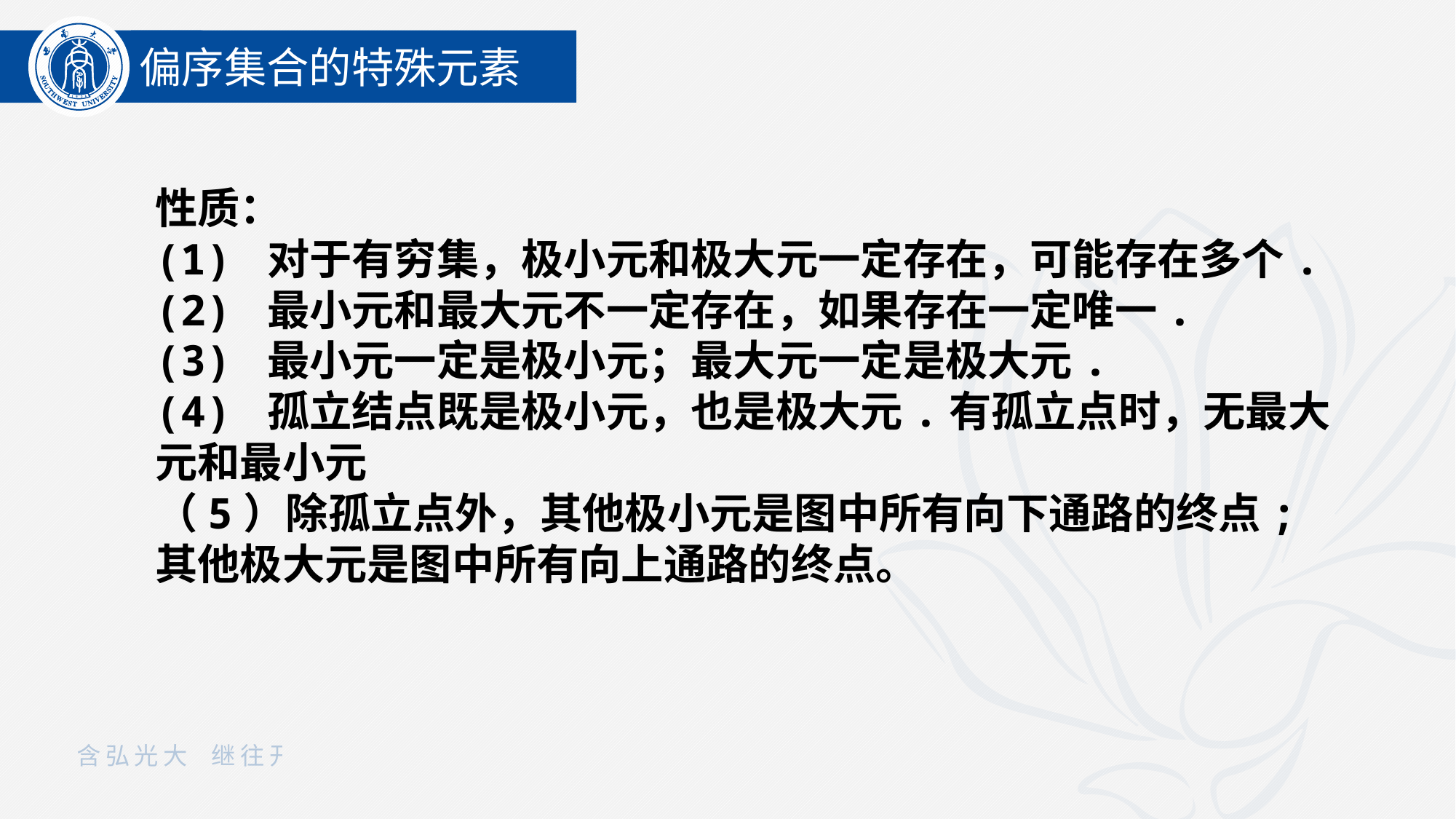

偏序集合的特殊元素
性质：
(1) 对于有穷集，极小元和极大元一定存在，可能存在多个.
(2) 最小元和最大元不一定存在，如果存在一定唯一.
(3) 最小元一定是极小元；最大元一定是极大元.
(4) 孤立结点既是极小元，也是极大元.有孤立点时，无最大元和最小元
（5）除孤立点外，其他极小元是图中所有向下通路的终点;其他极大元是图中所有向上通路的终点。